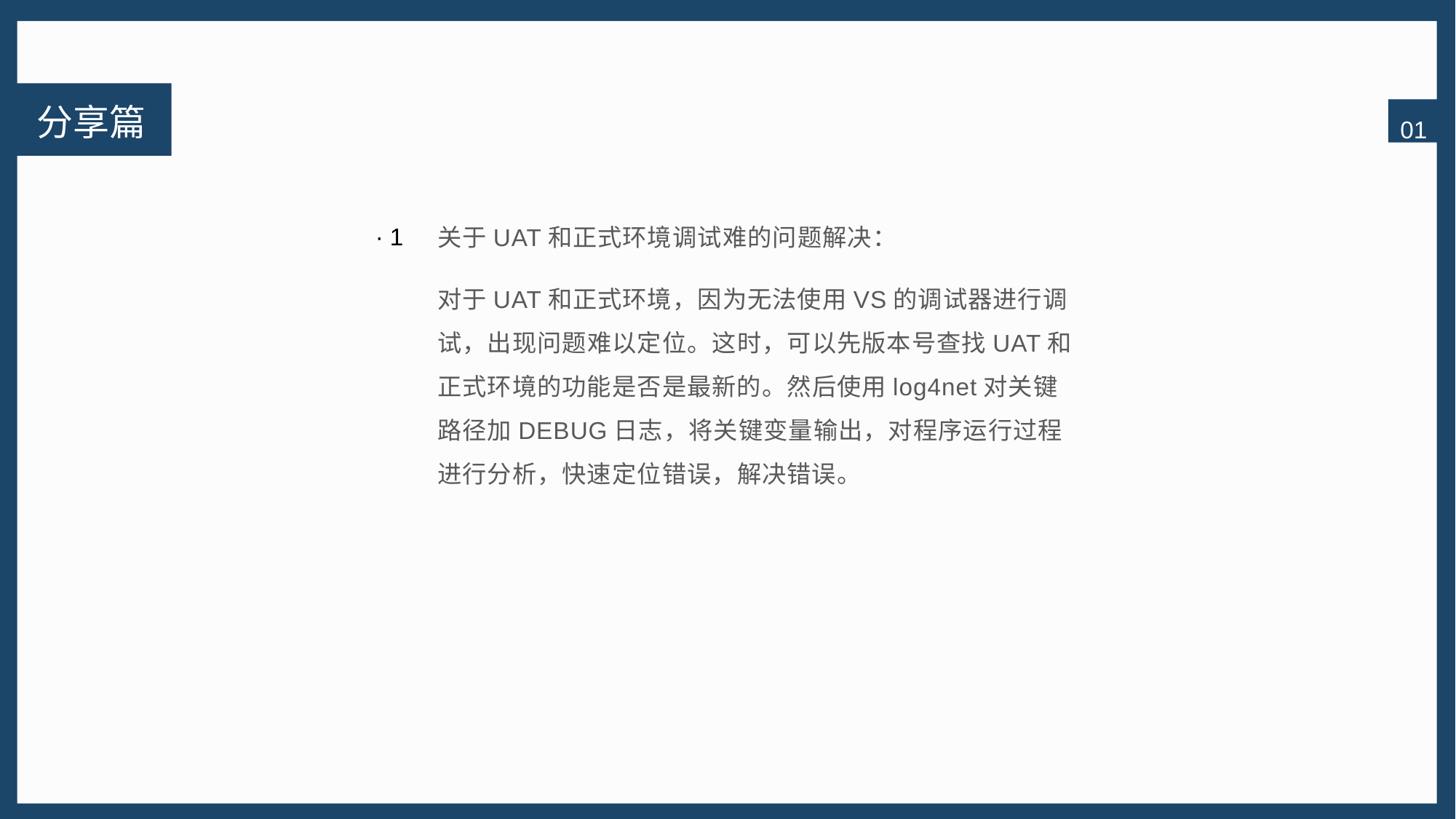

分享篇
01
关于UAT和正式环境调试难的问题解决：
对于UAT和正式环境，因为无法使用VS的调试器进行调试，出现问题难以定位。这时，可以先版本号查找UAT和正式环境的功能是否是最新的。然后使用log4net对关键路径加DEBUG日志，将关键变量输出，对程序运行过程进行分析，快速定位错误，解决错误。
· 1